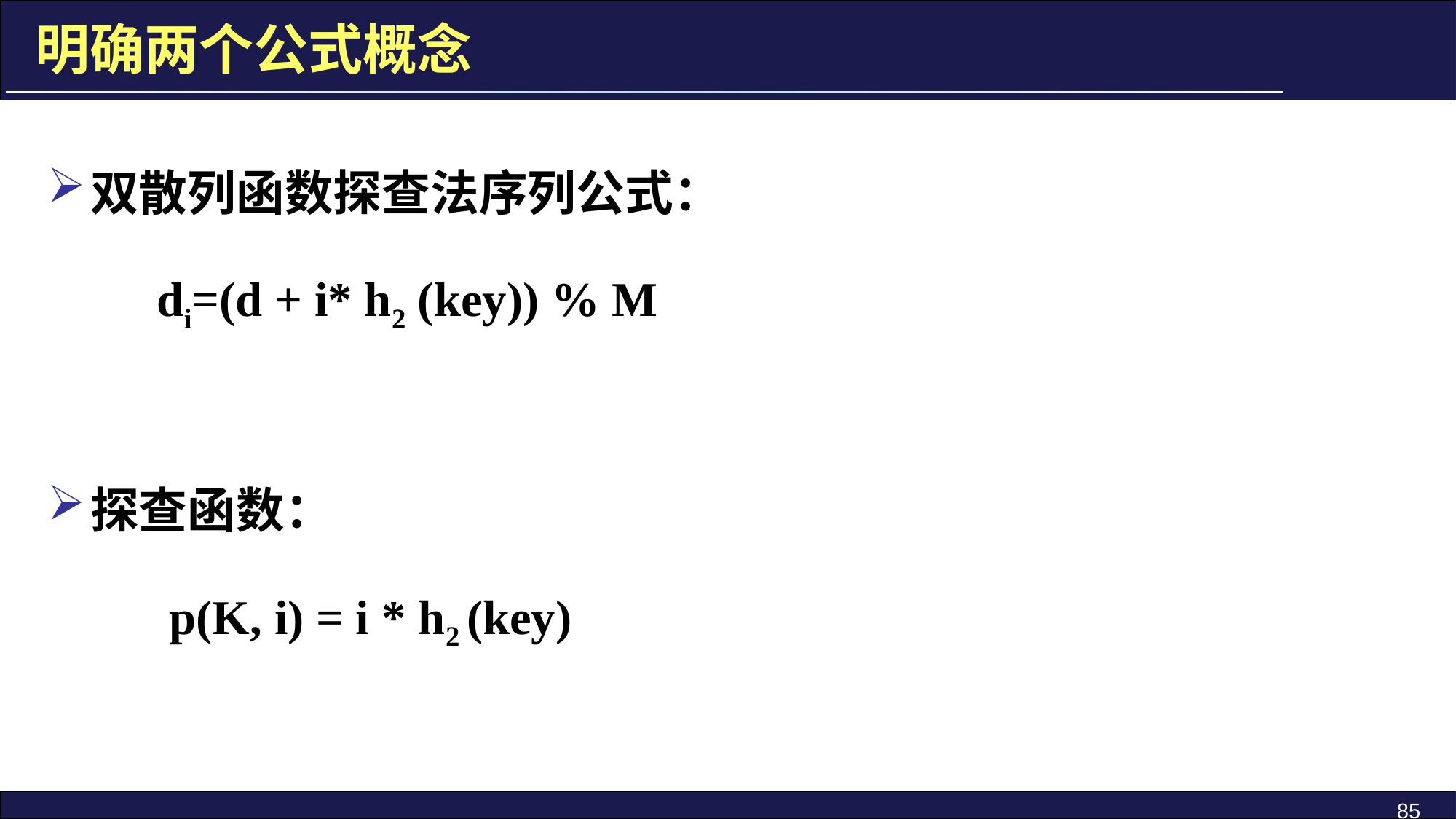

明确两个公式概念
双散列函数探查法序列公式：
         di=(d + i* h2 (key)) % M

探查函数：
          p(K, i) = i * h2 (key)
85